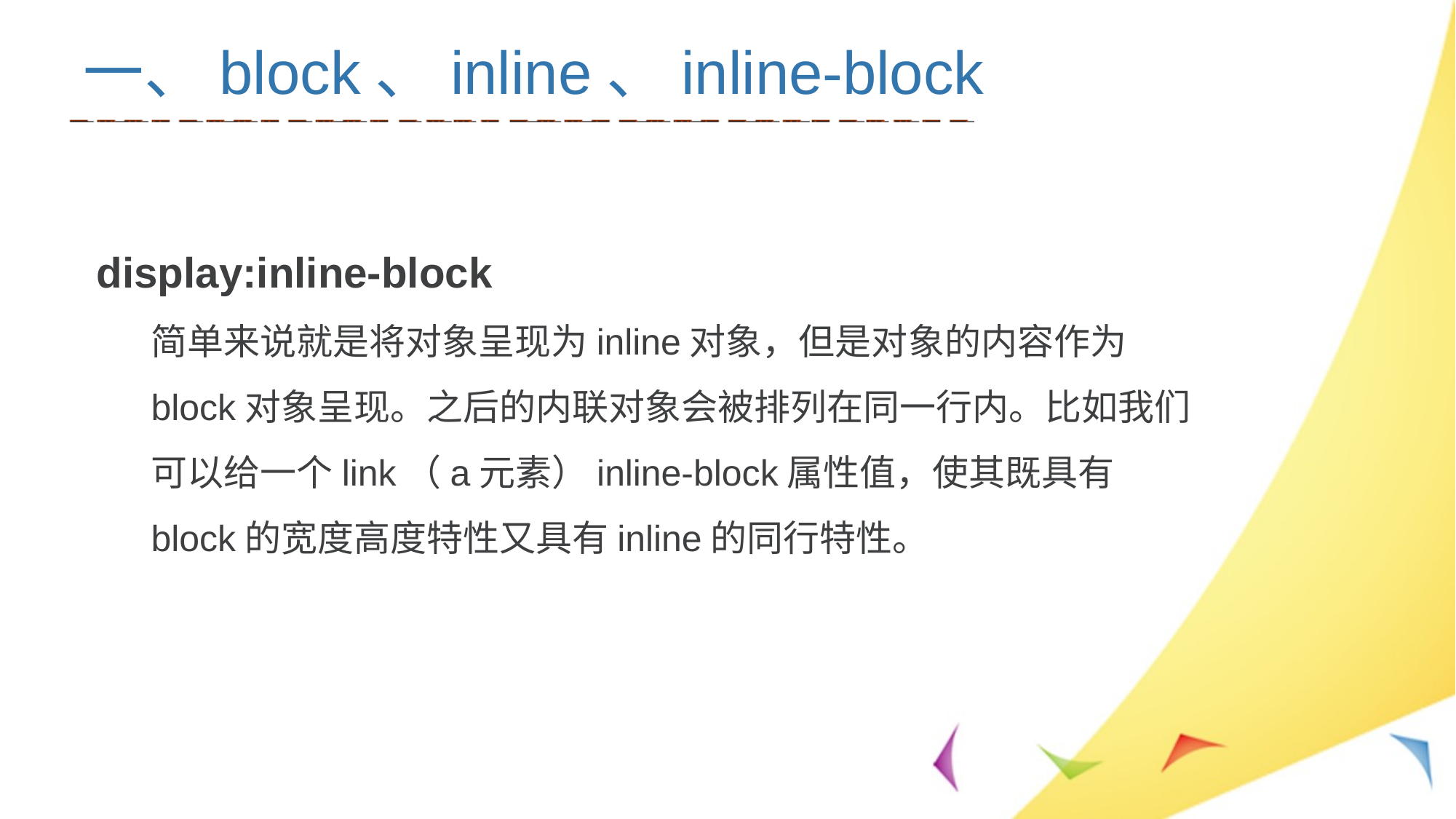

# 一、block、inline、inline-block
display:inline-block
简单来说就是将对象呈现为inline对象，但是对象的内容作为block对象呈现。之后的内联对象会被排列在同一行内。比如我们可以给一个link（a元素）inline-block属性值，使其既具有block的宽度高度特性又具有inline的同行特性。